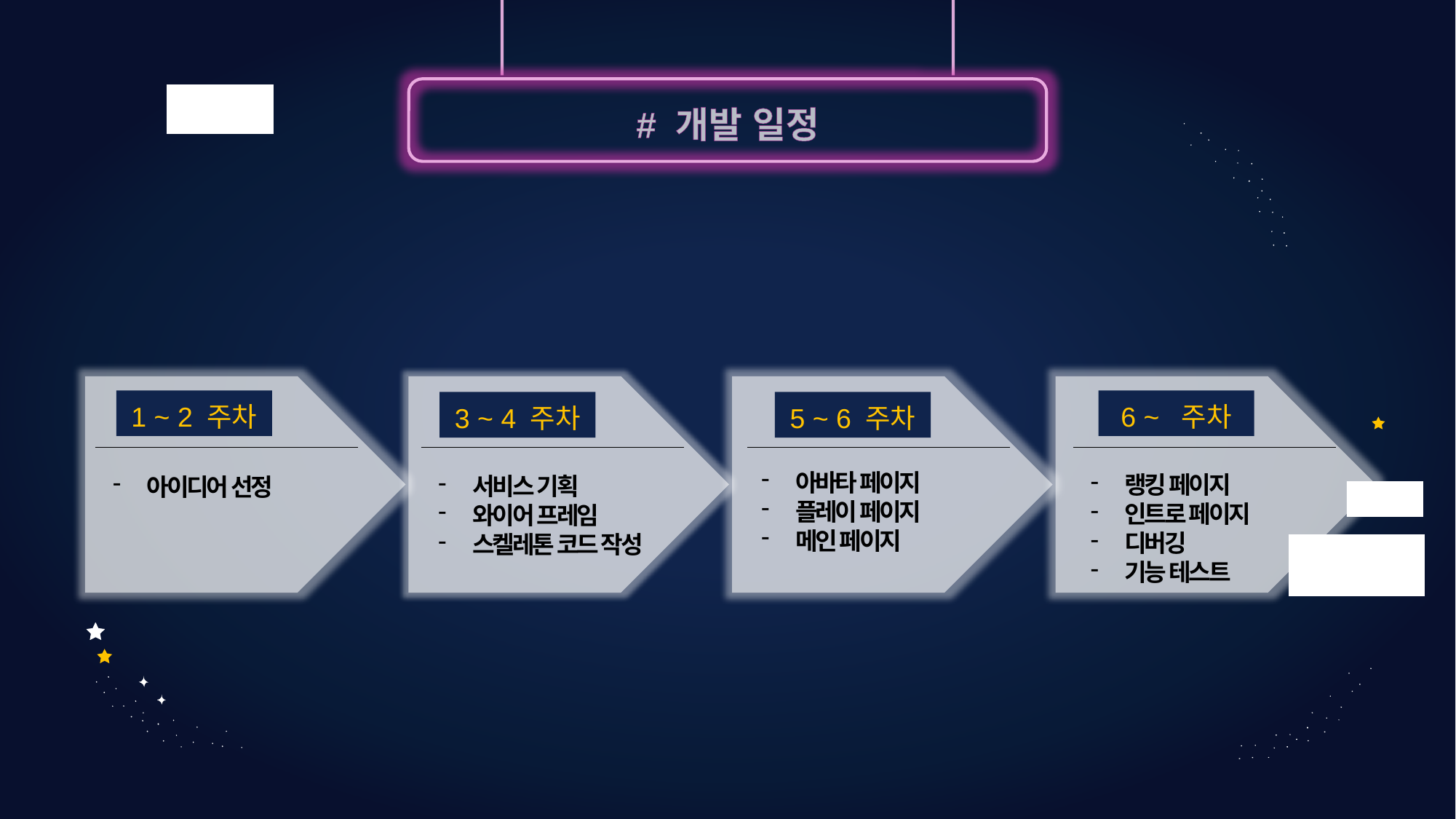

# 개발 일정

1 ~ 2 주차

6 ~  주차

3 ~ 4 주차

5 ~ 6 주차
아바타 페이지
플레이 페이지
메인 페이지
랭킹 페이지
인트로 페이지
디버깅
기능 테스트

서비스 기획
와이어 프레임
스켈레톤 코드 작성
아이디어 선정